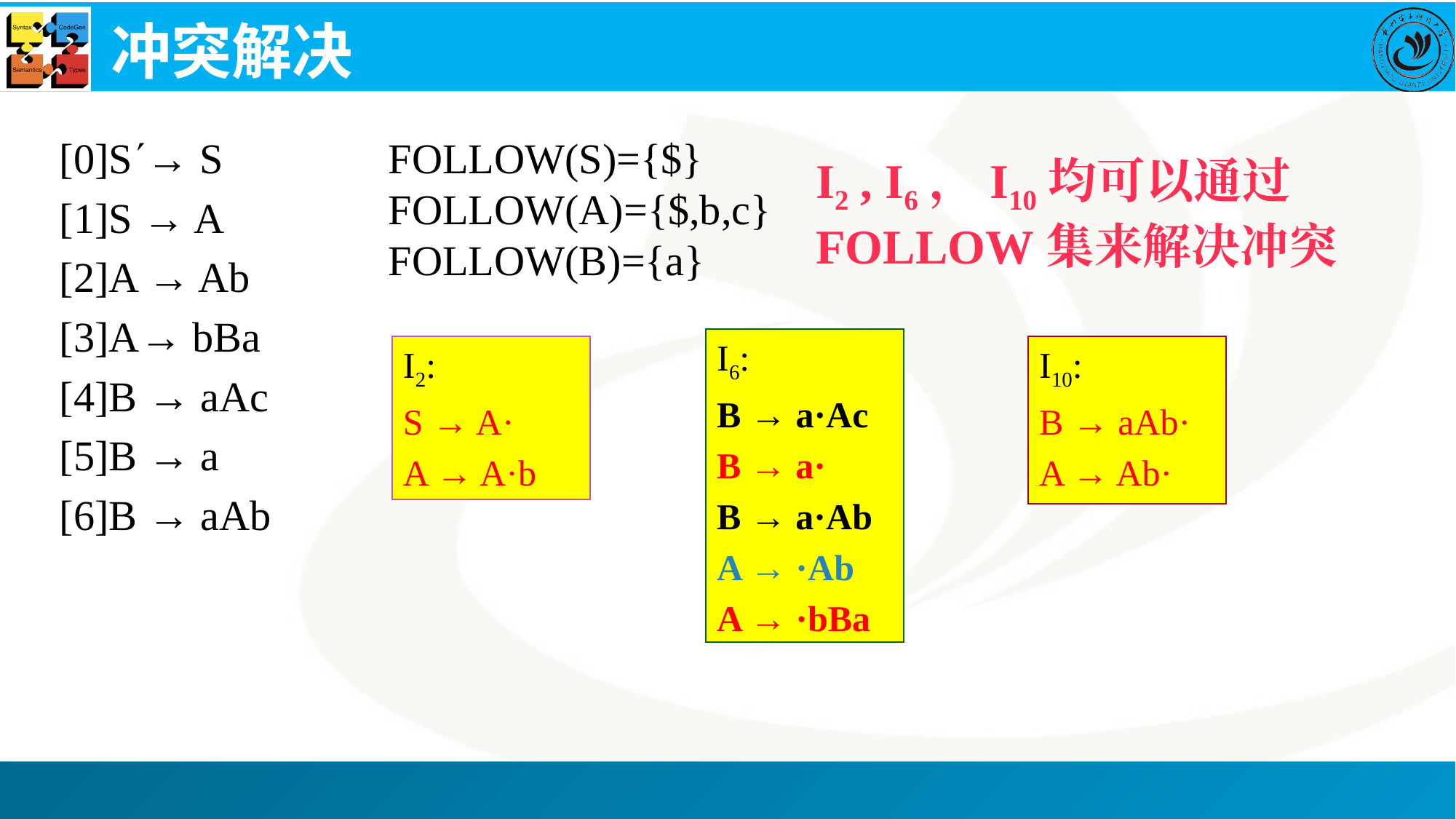

# 冲突解决
[0]S′→ S
[1]S → A
[2]A → Ab
[3]A→ bBa
[4]B → aAc
[5]B → a
[6]B → aAb

FOLLOW(S)={$}
FOLLOW(A)={$,b,c}
FOLLOW(B)={a}
I2 , I6，I10均可以通过FOLLOW集来解决冲突
I6:
B → a·Ac
B → a·
B → a·Ab
A → ·Ab
A → ·bBa
I2:
S → A·
A → A·b
I10:
B → aAb·
A → Ab·